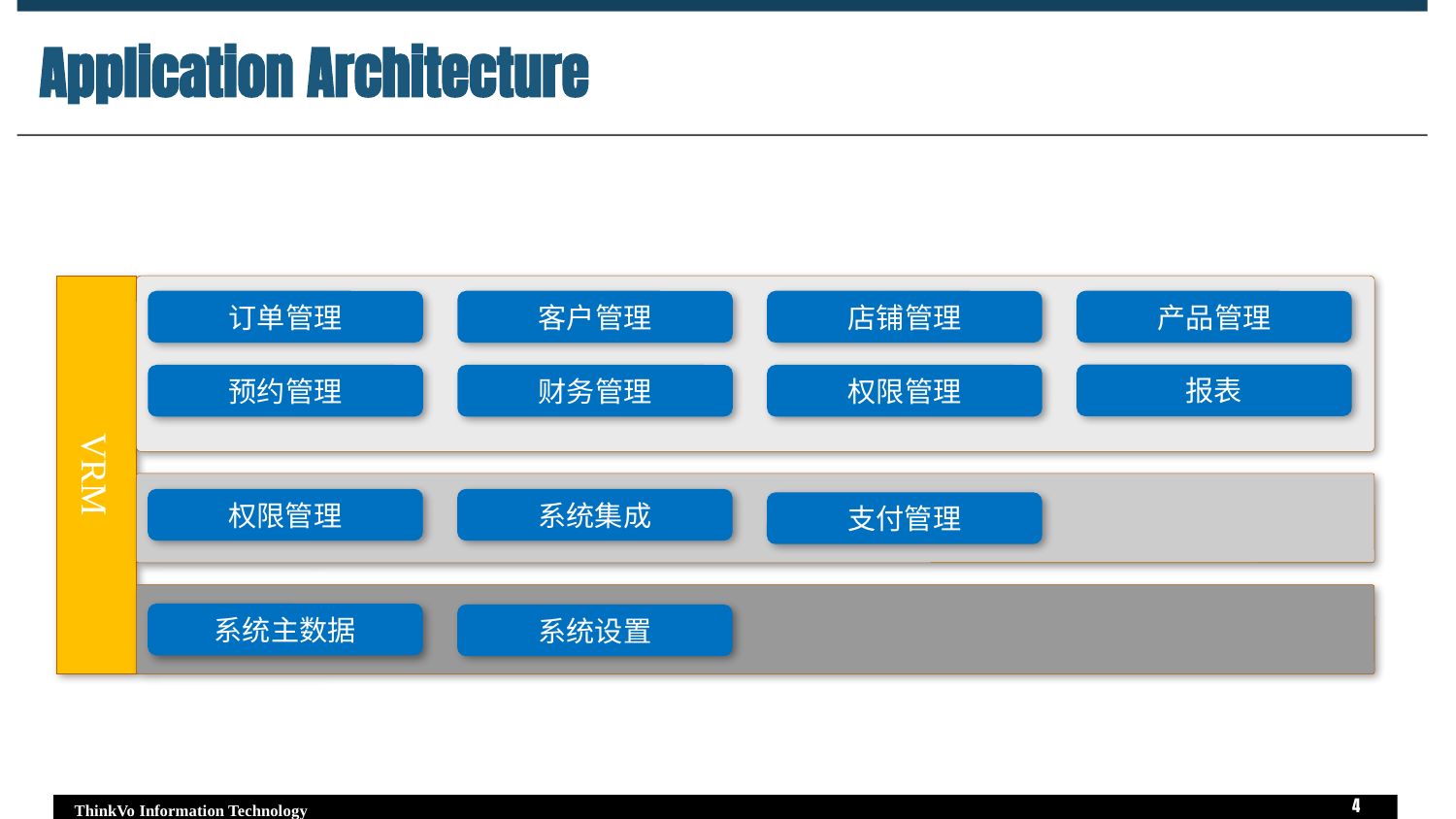

# Application Architecture

订单管理
客户管理
店铺管理
产品管理
报表
预约管理
财务管理
权限管理
VRM

权限管理
系统集成
支付管理

系统主数据
系统设置
4
ThinkVo Information Technology